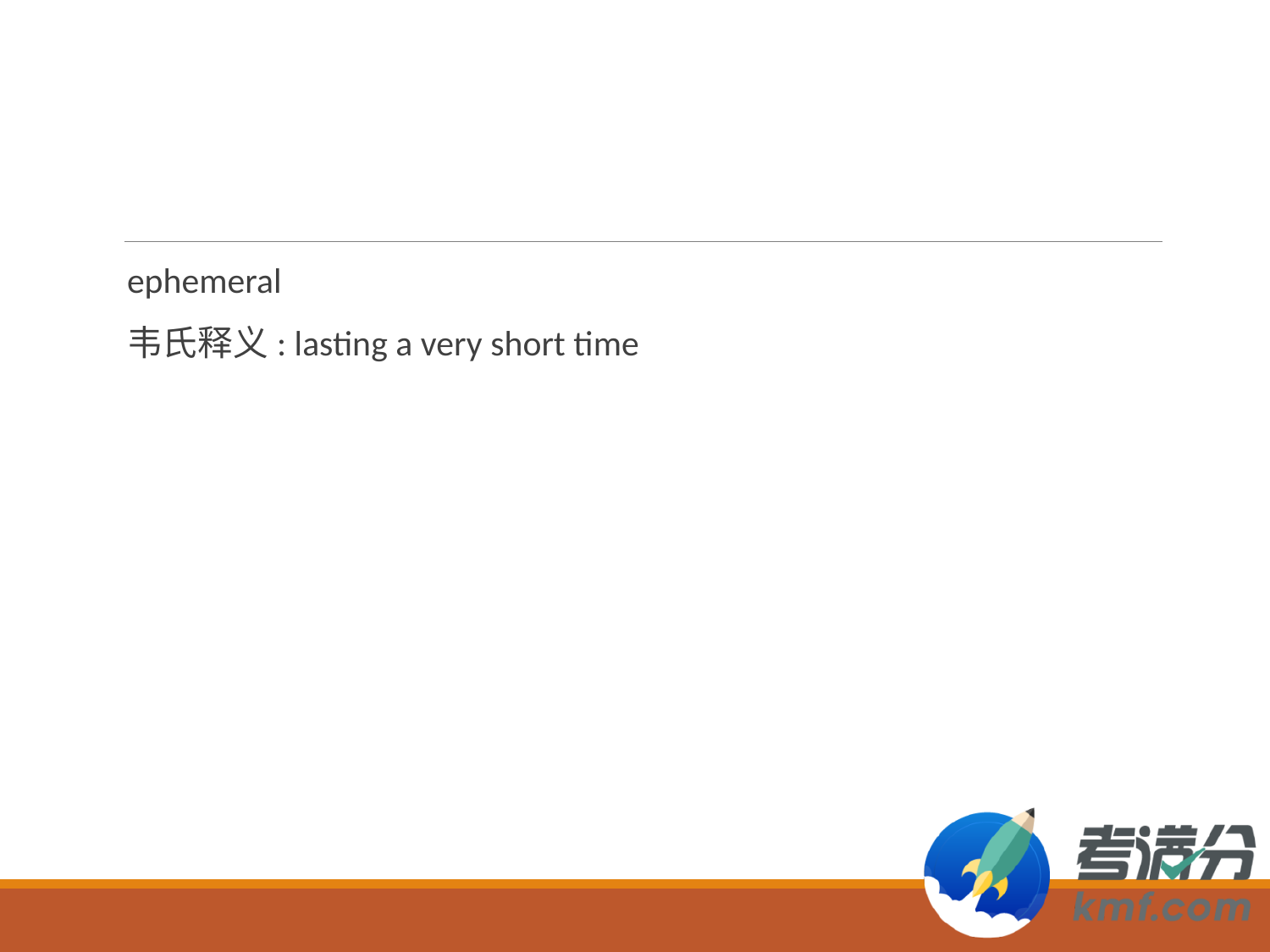

#
ephemeral
韦氏释义: lasting a very short time